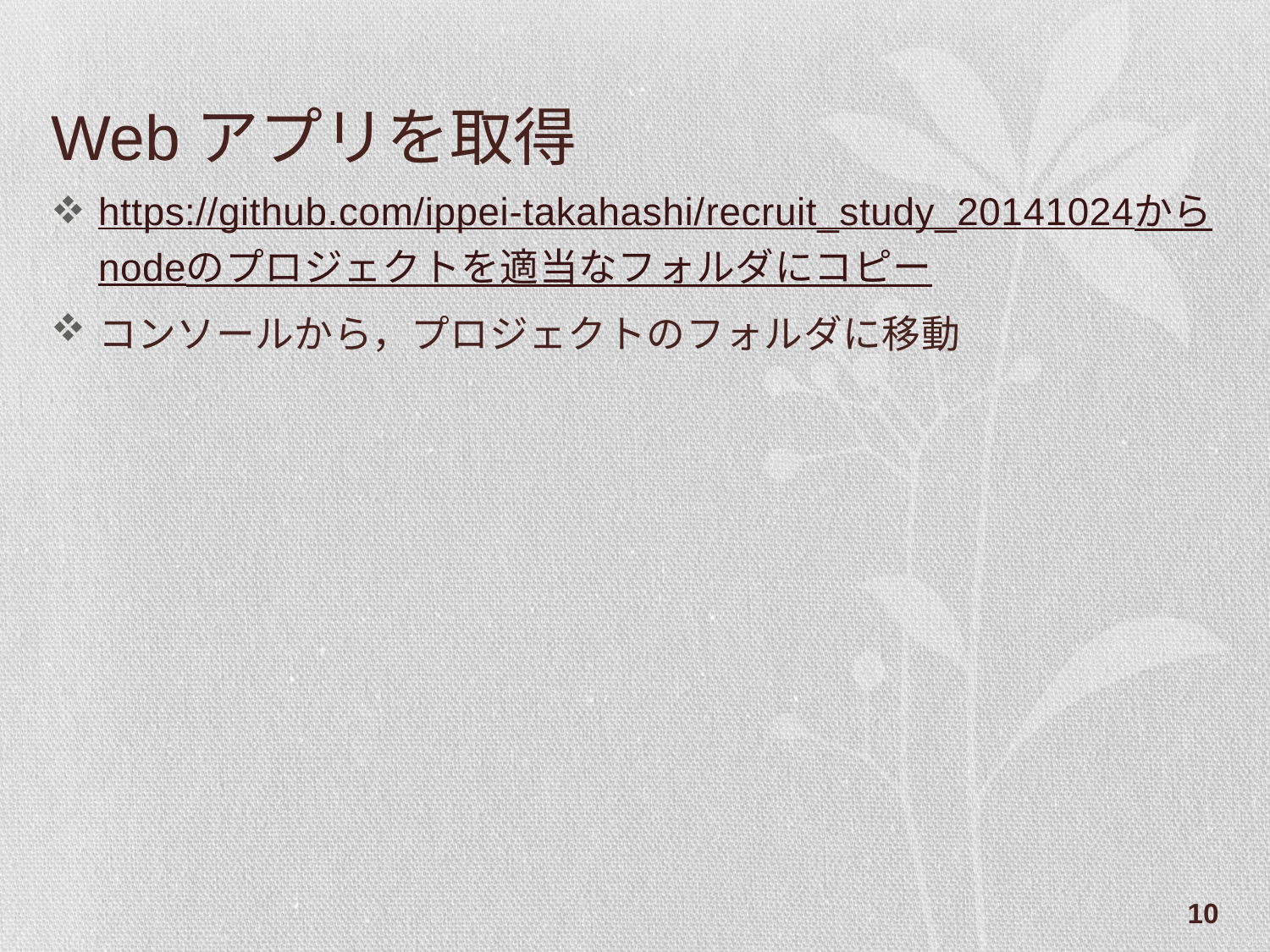

# Webアプリを取得
https://github.com/ippei-takahashi/recruit_study_20141024からnodeのプロジェクトを適当なフォルダにコピー
コンソールから，プロジェクトのフォルダに移動
10